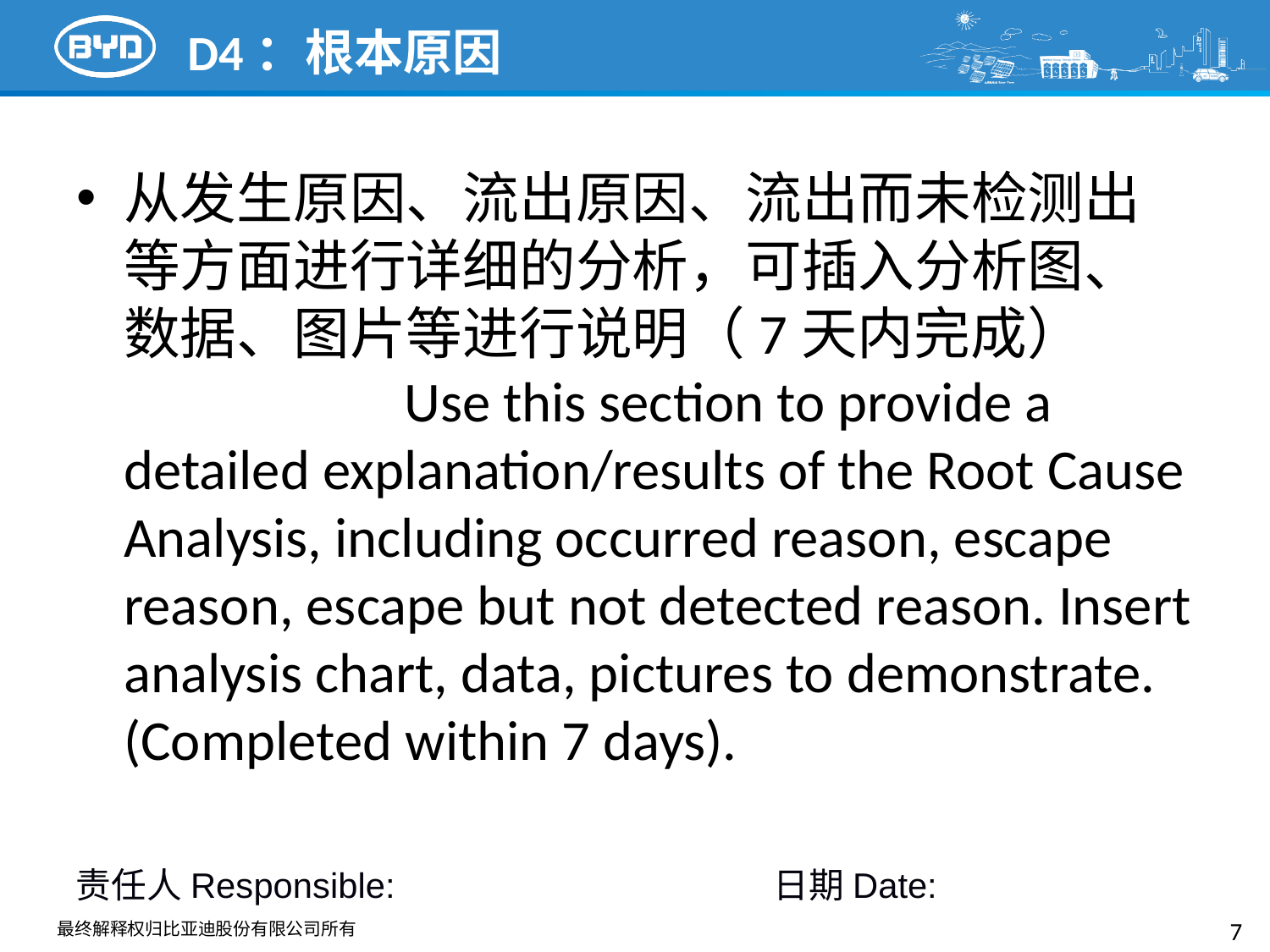

# D4：根本原因
从发生原因、流出原因、流出而未检测出等方面进行详细的分析，可插入分析图、数据、图片等进行说明（7天内完成）                              Use this section to provide a detailed explanation/results of the Root Cause Analysis, including occurred reason, escape reason, escape but not detected reason. Insert analysis chart, data, pictures to demonstrate. (Completed within 7 days).
责任人Responsible:                                      日期Date:
7